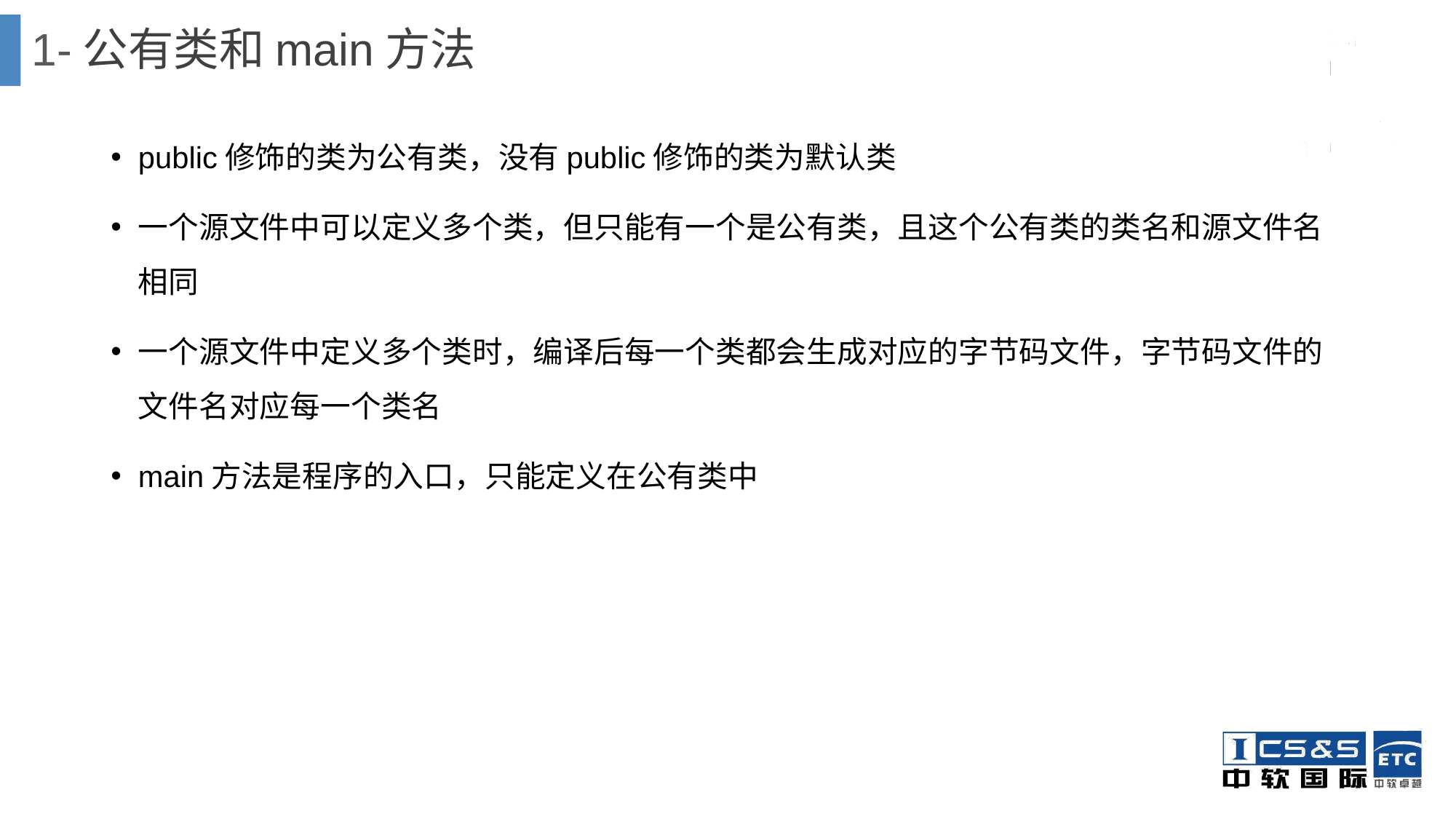

# 1-公有类和main方法
public修饰的类为公有类，没有public修饰的类为默认类
一个源文件中可以定义多个类，但只能有一个是公有类，且这个公有类的类名和源文件名相同
一个源文件中定义多个类时，编译后每一个类都会生成对应的字节码文件，字节码文件的文件名对应每一个类名
main方法是程序的入口，只能定义在公有类中